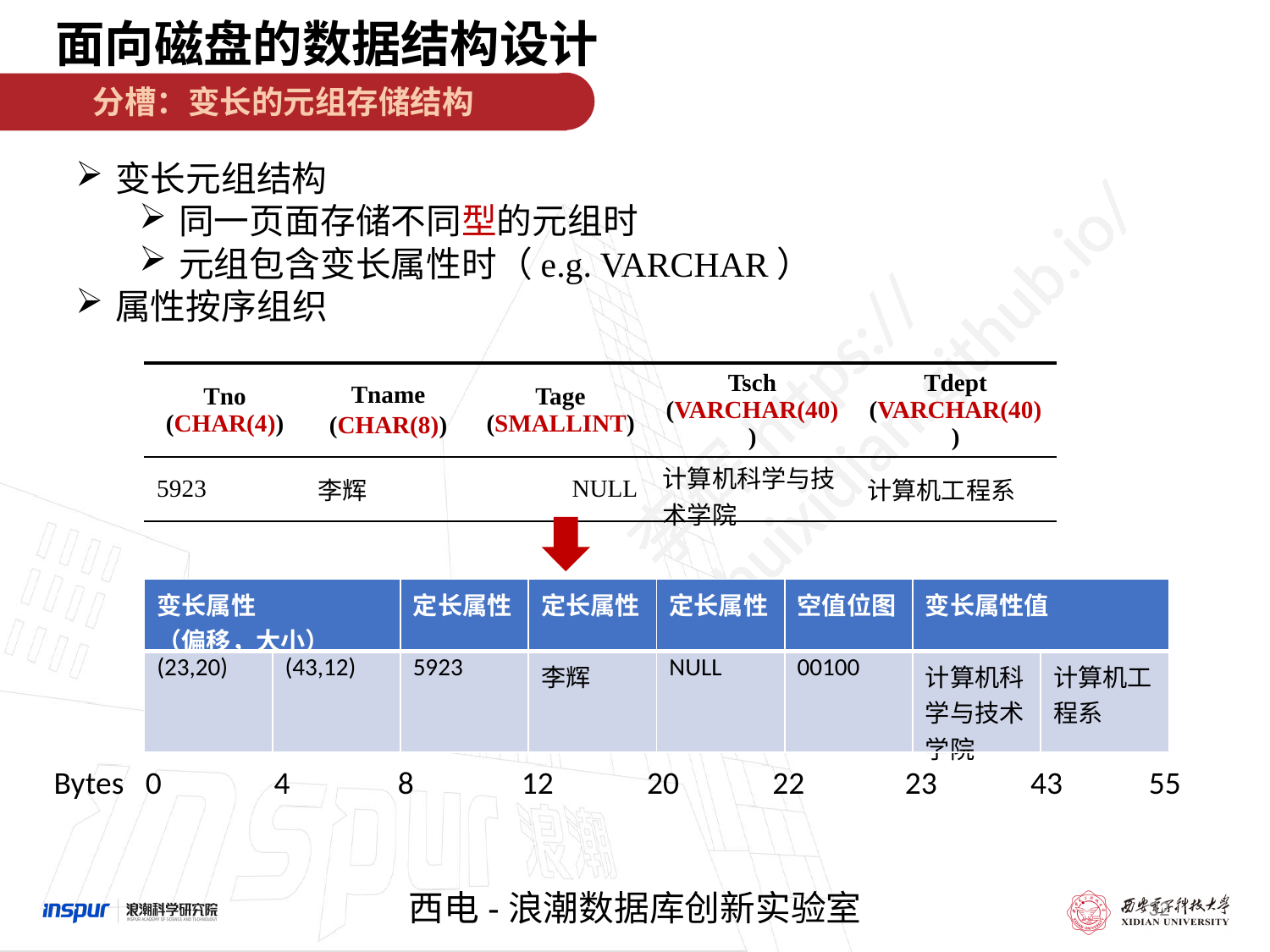

面向磁盘的数据结构设计

分槽：变长的元组存储结构

变长元组结构
同一页面存储不同型的元组时
元组包含变长属性时（e.g. VARCHAR）
属性按序组织
| Tno (CHAR(4)) | Tname (CHAR(8)) | Tage (SMALLINT) | Tsch (VARCHAR(40)) | Tdept (VARCHAR(40)) |
| --- | --- | --- | --- | --- |
| 5923 | 李辉 | NULL | 计算机科学与技术学院 | 计算机工程系 |

| 变长属性 （偏移，大小） |  | 定长属性 | 定长属性 | 定长属性 | 空值位图 | 变长属性值 |  |
| --- | --- | --- | --- | --- | --- | --- | --- |
| (23,20) | (43,12) | 5923 | 李辉 | NULL | 00100 | 计算机科学与技术学院 | 计算机工程系 |
Bytes   0	             4               8               12             20             22              23             43            55
32